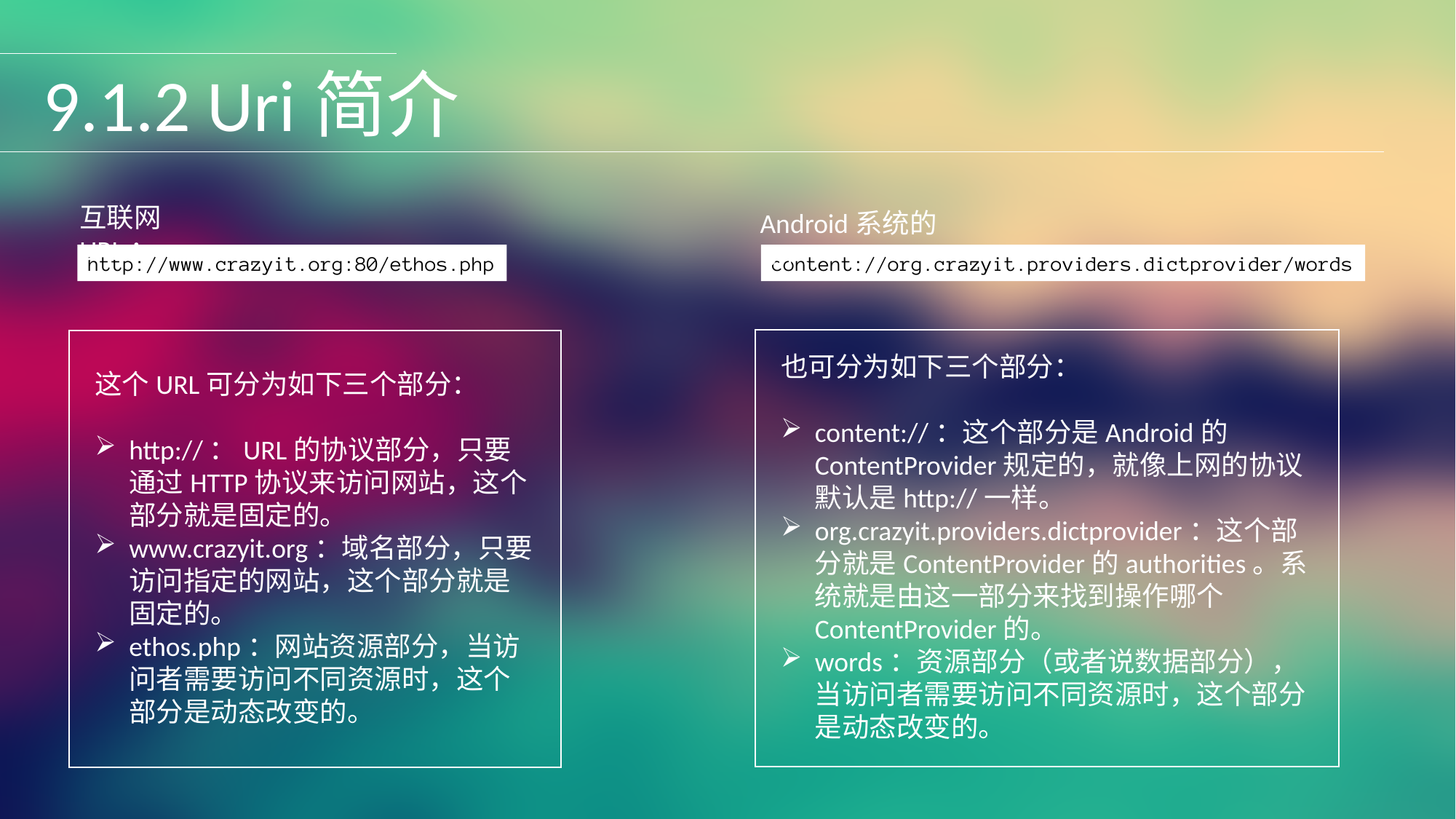

9.1.2 Uri简介
互联网URL：
http://www.crazyit.org:80/ethos.php
Android系统的Uri：
content://org.crazyit.providers.dictprovider/words

也可分为如下三个部分：

content://：这个部分是Android的ContentProvider规定的，就像上网的协议默认是http://一样。
org.crazyit.providers.dictprovider：这个部分就是ContentProvider的authorities。系统就是由这一部分来找到操作哪个ContentProvider的。
words：资源部分（或者说数据部分），当访问者需要访问不同资源时，这个部分是动态改变的。
这个URL可分为如下三个部分：

http://：URL的协议部分，只要通过HTTP协议来访问网站，这个部分就是固定的。
www.crazyit.org：域名部分，只要访问指定的网站，这个部分就是固定的。
ethos.php：网站资源部分，当访问者需要访问不同资源时，这个部分是动态改变的。